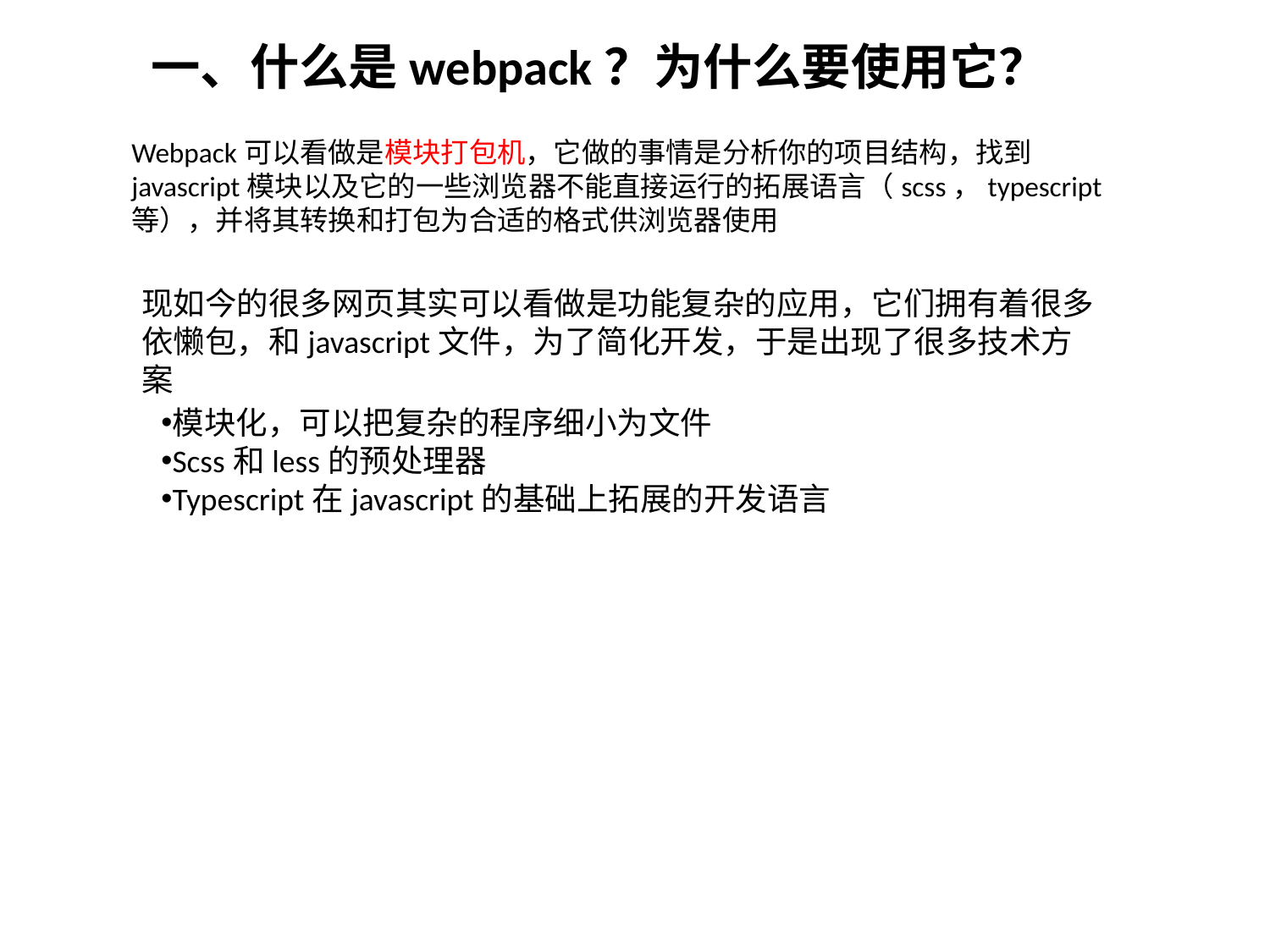

一、什么是webpack？为什么要使用它？
Webpack可以看做是模块打包机，它做的事情是分析你的项目结构，找到javascript模块以及它的一些浏览器不能直接运行的拓展语言（scss，typescript等），并将其转换和打包为合适的格式供浏览器使用
现如今的很多网页其实可以看做是功能复杂的应用，它们拥有着很多依懒包，和javascript文件，为了简化开发，于是出现了很多技术方案
模块化，可以把复杂的程序细小为文件
Scss和less的预处理器
Typescript在javascript的基础上拓展的开发语言